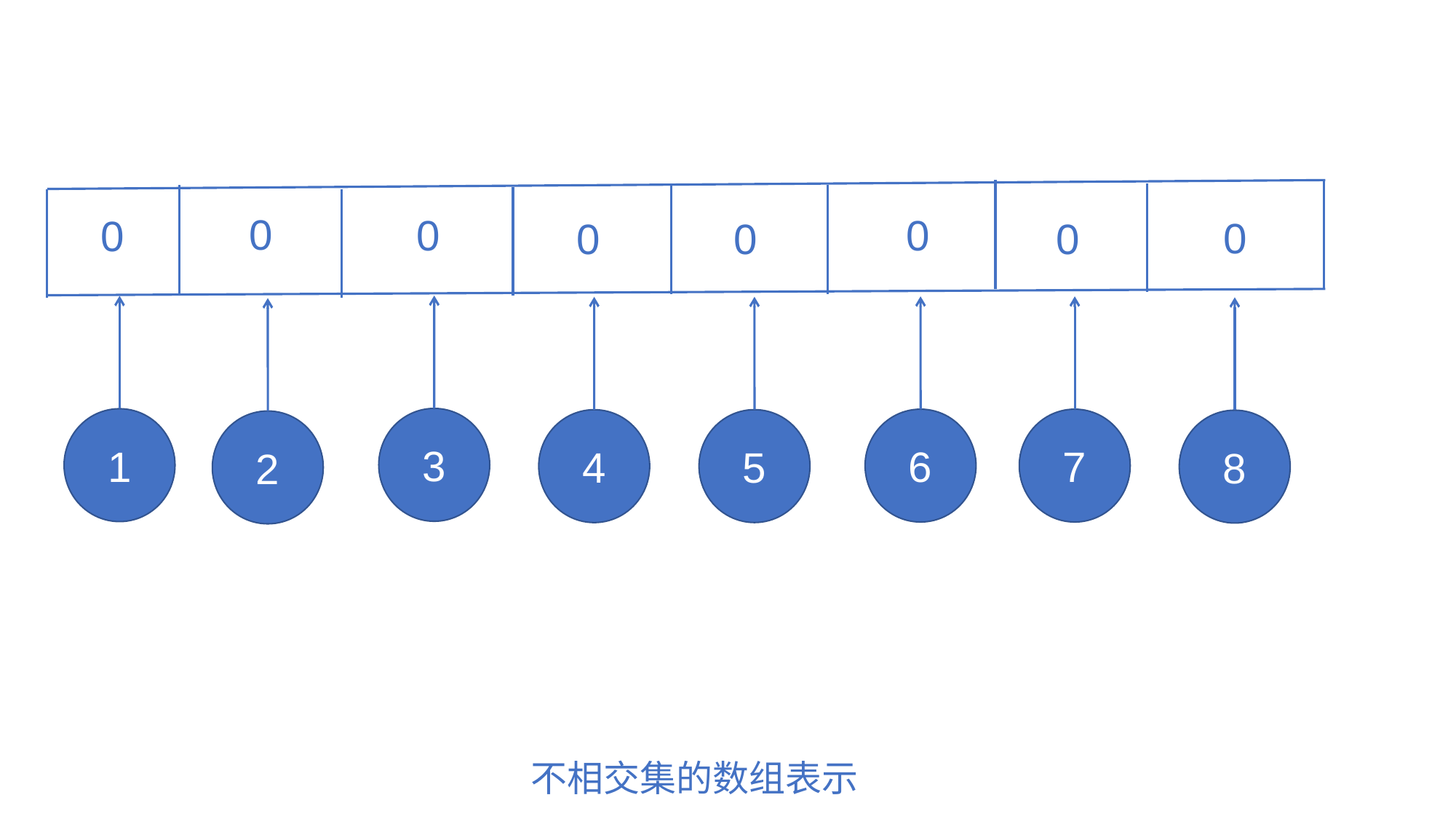

0
0
0
0
0
0
0
0
3
1
6
7
5
4
8
2
不相交集的数组表示